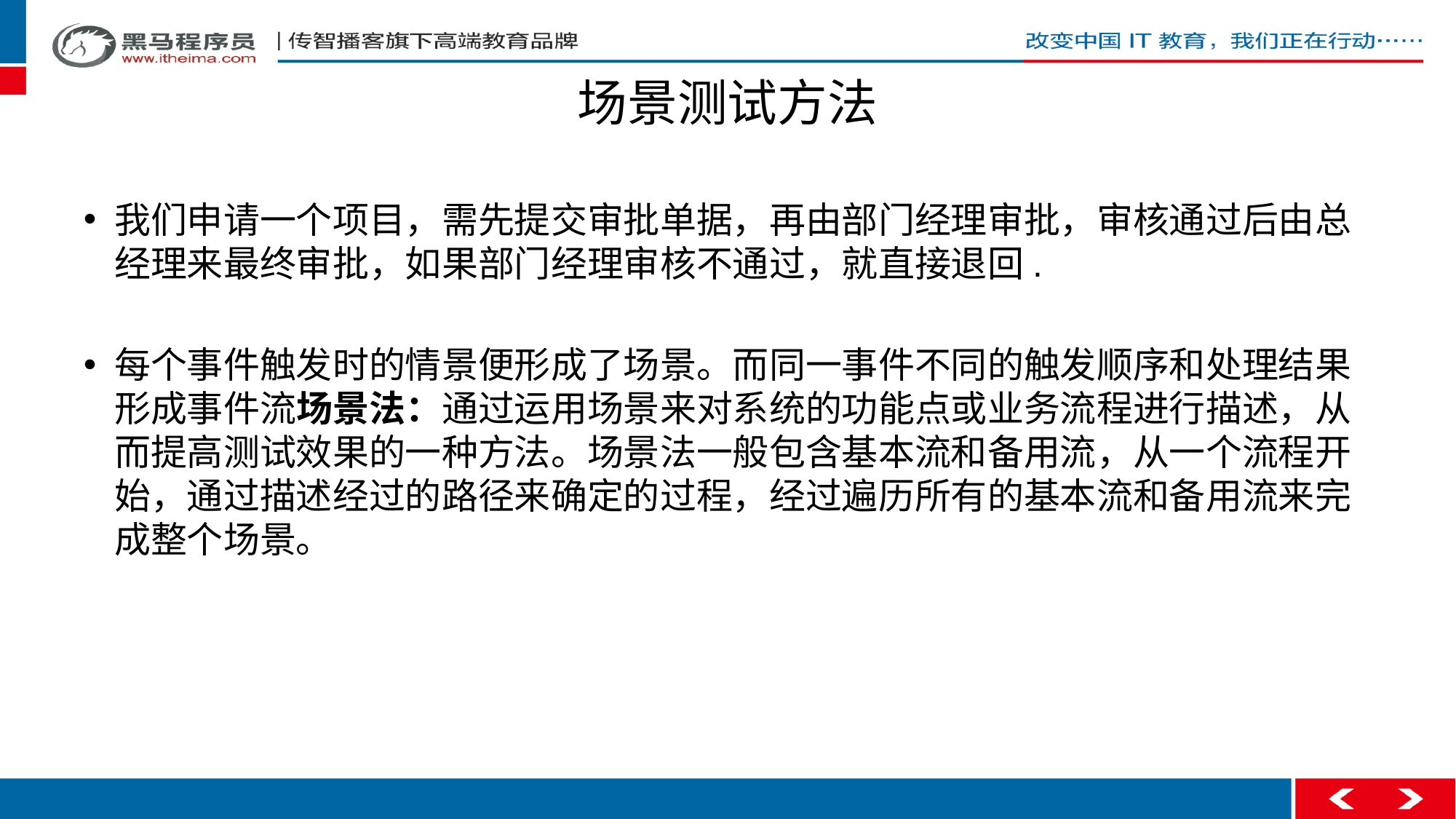

# 场景测试方法
我们申请一个项目，需先提交审批单据，再由部门经理审批，审核通过后由总经理来最终审批，如果部门经理审核不通过，就直接退回.

每个事件触发时的情景便形成了场景。而同一事件不同的触发顺序和处理结果形成事件流场景法：通过运用场景来对系统的功能点或业务流程进行描述，从而提高测试效果的一种方法。场景法一般包含基本流和备用流，从一个流程开始，通过描述经过的路径来确定的过程，经过遍历所有的基本流和备用流来完成整个场景。